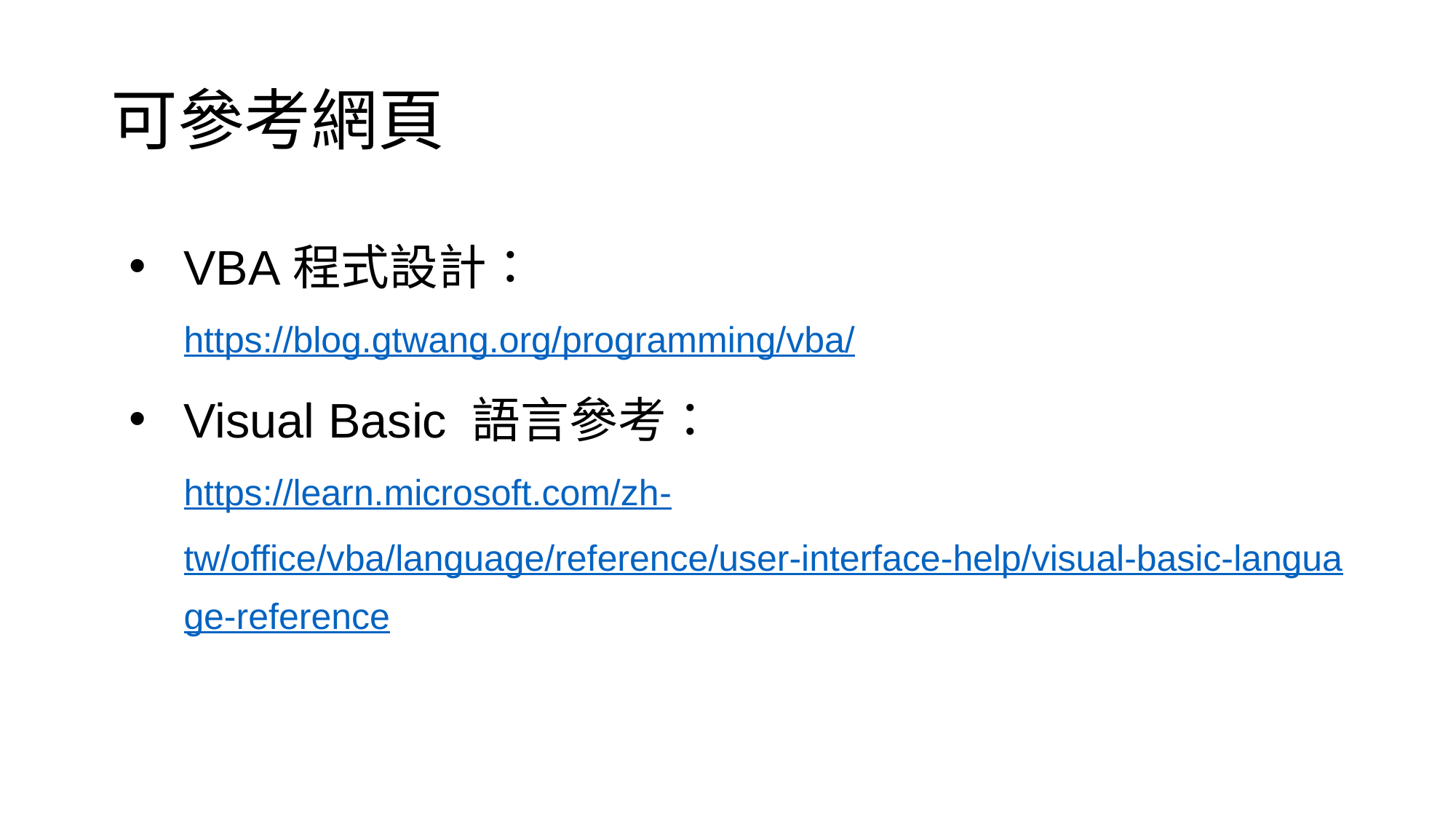

# 可參考網頁
VBA程式設計：
https://blog.gtwang.org/programming/vba/
Visual Basic 語言參考：
https://learn.microsoft.com/zh-tw/office/vba/language/reference/user-interface-help/visual-basic-language-reference